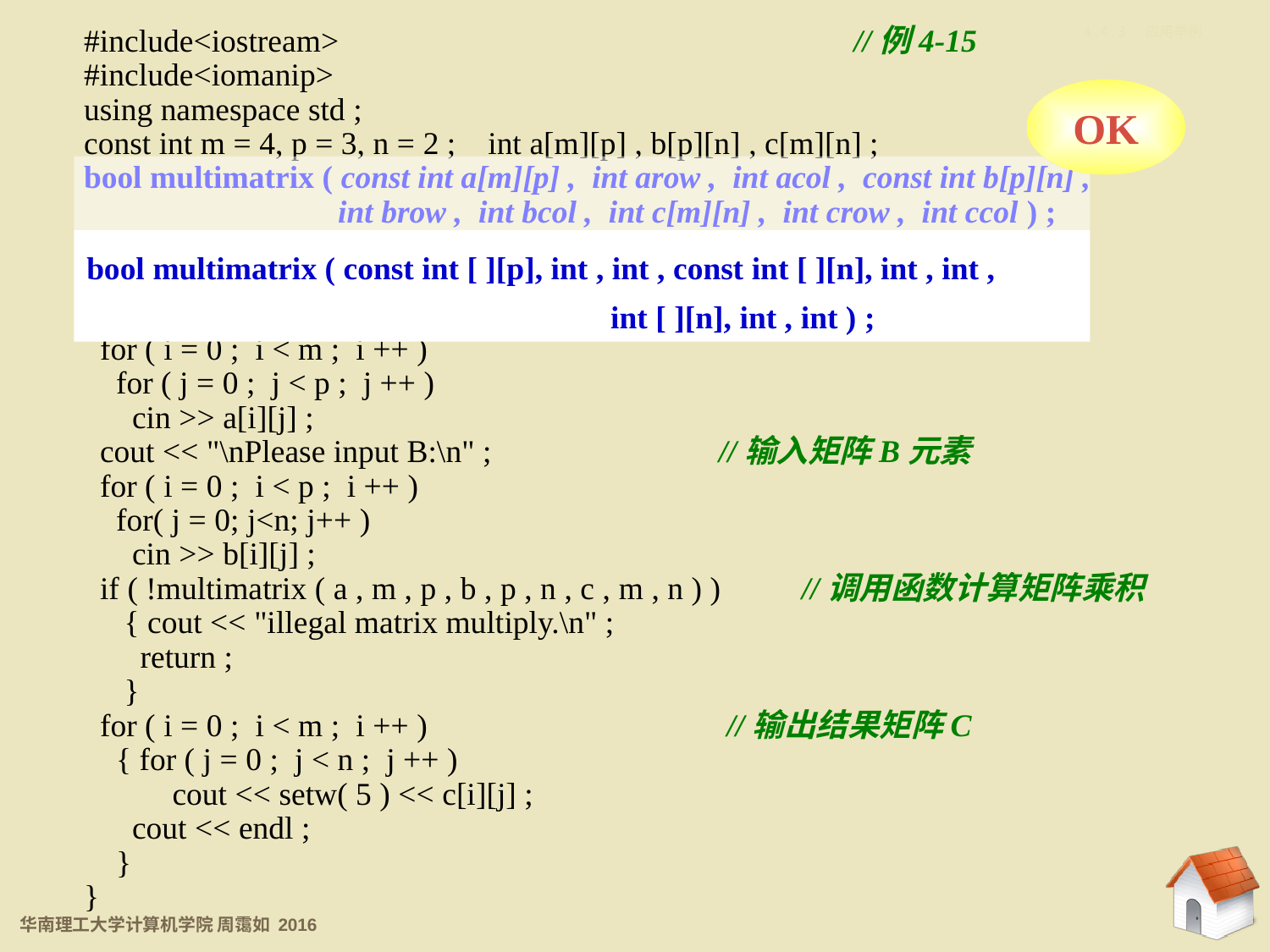

#include<iostream>				 //例4-15
#include<iomanip>
using namespace std ;
const int m = 4, p = 3, n = 2 ;    int a[m][p] , b[p][n] , c[m][n] ;
bool multimatrix ( const int a[m][p] ,  int arow ,  int acol ,  const int b[p][n] ,
		int brow ,  int bcol ,  int c[m][n] ,  int crow ,  int ccol ) ;
int main()
{ int i , j ;
   cout << "Please input A:\n" ;		//输入矩阵A元素
  for ( i = 0 ;  i < m ;  i ++ )
    for ( j = 0 ;  j < p ;  j ++ )
      cin >> a[i][j] ;
  cout << "\nPlease input B:\n" ;		//输入矩阵B元素
  for ( i = 0 ;  i < p ;  i ++ )
    for( j = 0; j<n; j++ )
      cin >> b[i][j] ;
  if ( !multimatrix ( a , m , p , b , p , n , c , m , n ) )          //调用函数计算矩阵乘积
     { cout << "illegal matrix multiply.\n" ;
       return ;
     }
  for ( i = 0 ;  i < m ;  i ++ )			 //输出结果矩阵C
    { for ( j = 0 ;  j < n ;  j ++ )
           cout << setw( 5 ) << c[i][j] ;
      cout << endl ;
    }
}
4.4.3  应用举例
OK

bool multimatrix ( const int [ ][p], int , int , const int [ ][n], int , int ,
				  int [ ][n], int , int ) ;